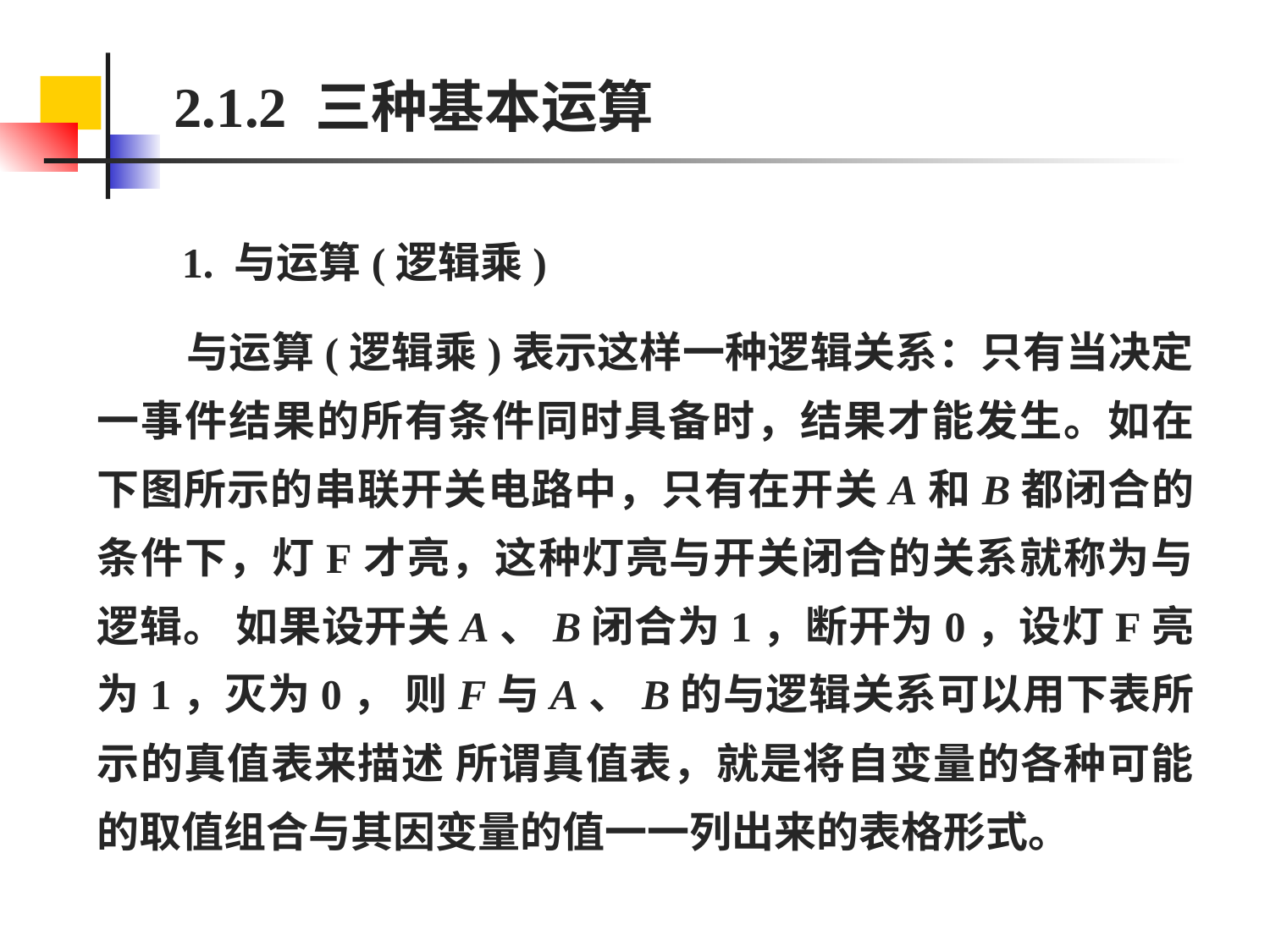

2.1.2 三种基本运算
        1. 与运算(逻辑乘)
        与运算(逻辑乘)表示这样一种逻辑关系：只有当决定一事件结果的所有条件同时具备时，结果才能发生。如在下图所示的串联开关电路中，只有在开关A和B都闭合的条件下，灯F才亮，这种灯亮与开关闭合的关系就称为与逻辑。 如果设开关A、B闭合为1，断开为0，设灯F亮为1，灭为0， 则F与A、B的与逻辑关系可以用下表所示的真值表来描述 所谓真值表，就是将自变量的各种可能的取值组合与其因变量的值一一列出来的表格形式。